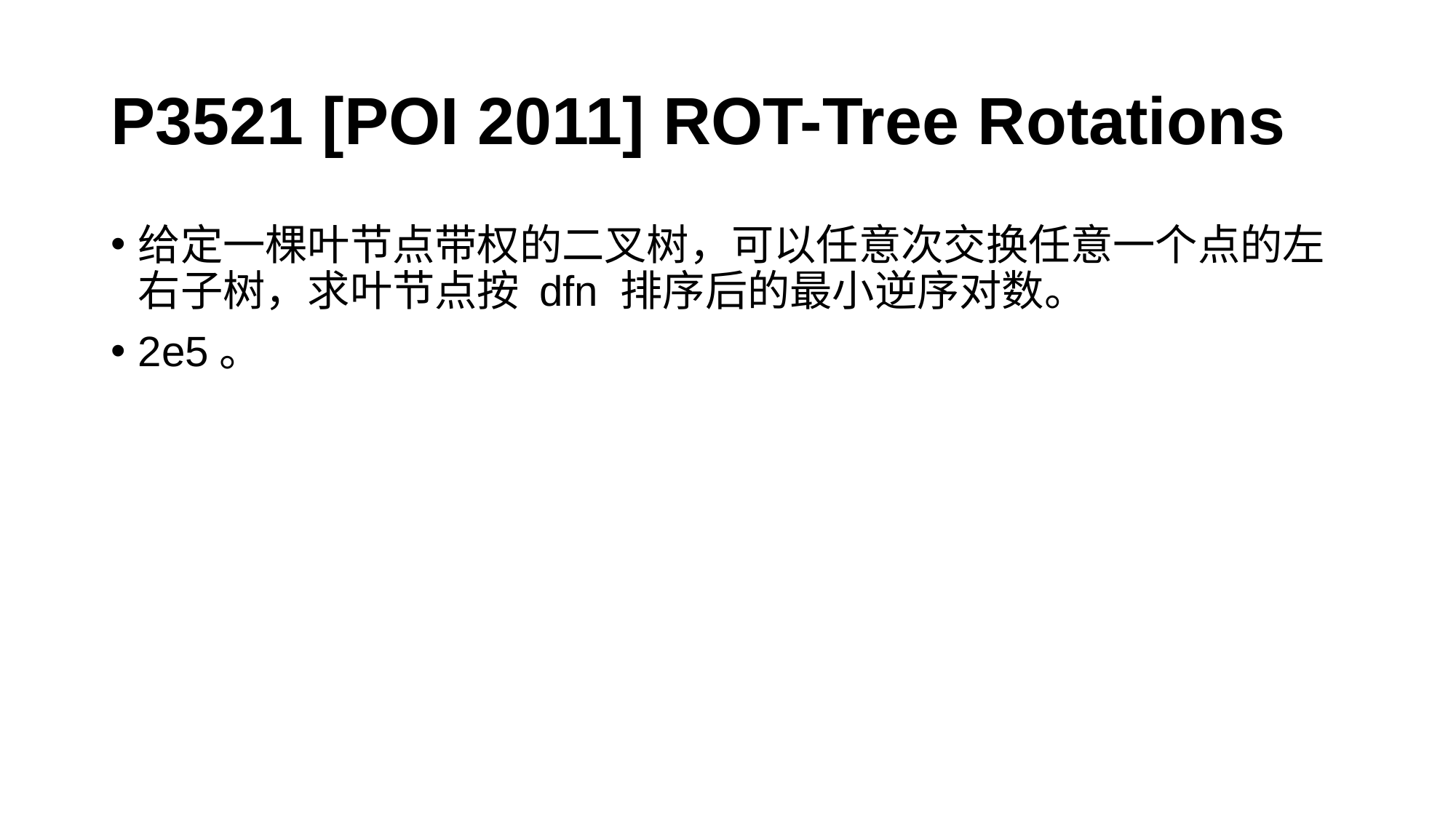

# P3521 [POI 2011] ROT-Tree Rotations
给定一棵叶节点带权的二叉树，可以任意次交换任意一个点的左右子树，求叶节点按 dfn 排序后的最小逆序对数。
2e5。